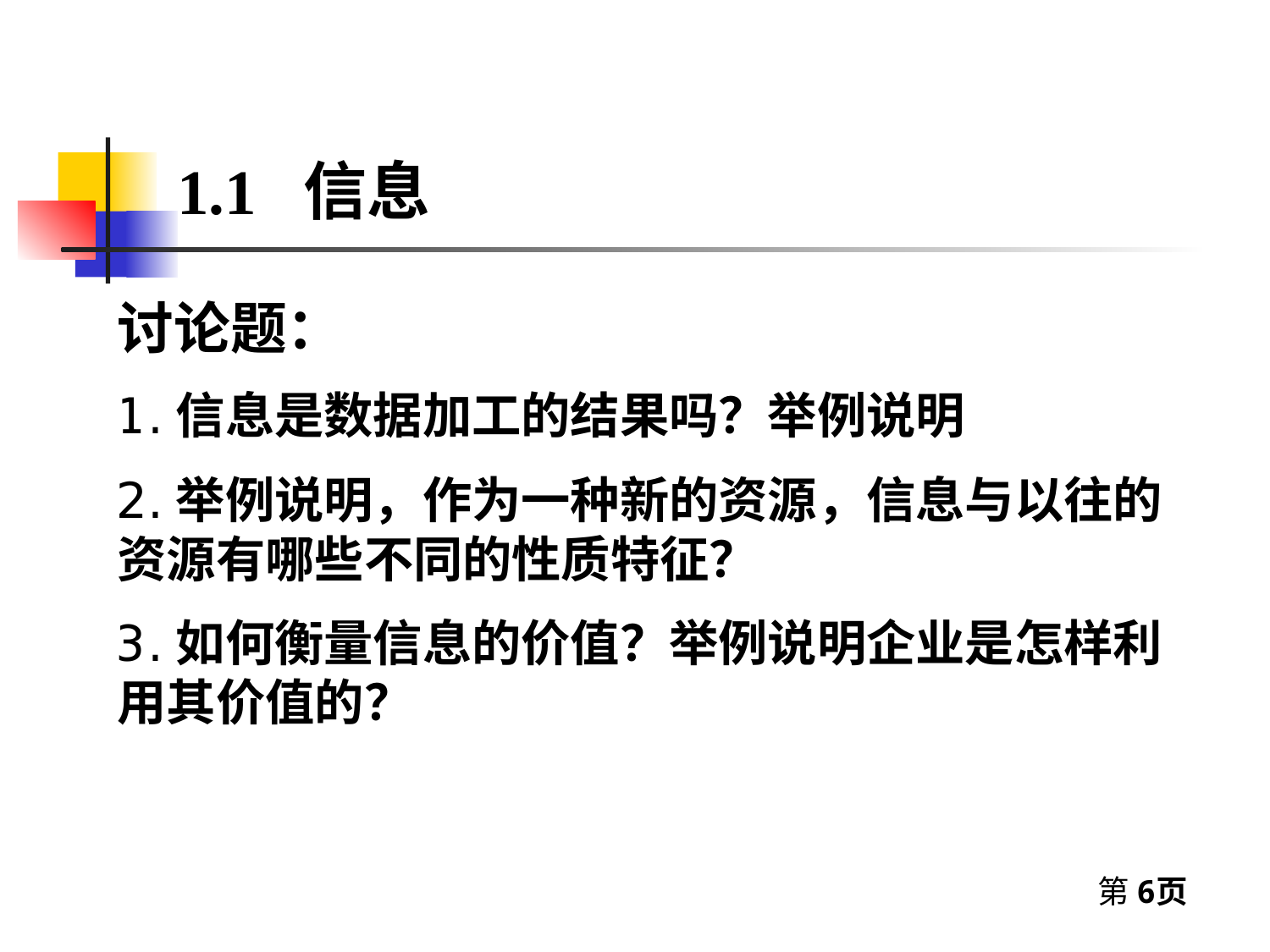

1.1  信息
讨论题：
1.信息是数据加工的结果吗？举例说明
2.举例说明，作为一种新的资源，信息与以往的资源有哪些不同的性质特征？
3.如何衡量信息的价值？举例说明企业是怎样利用其价值的？